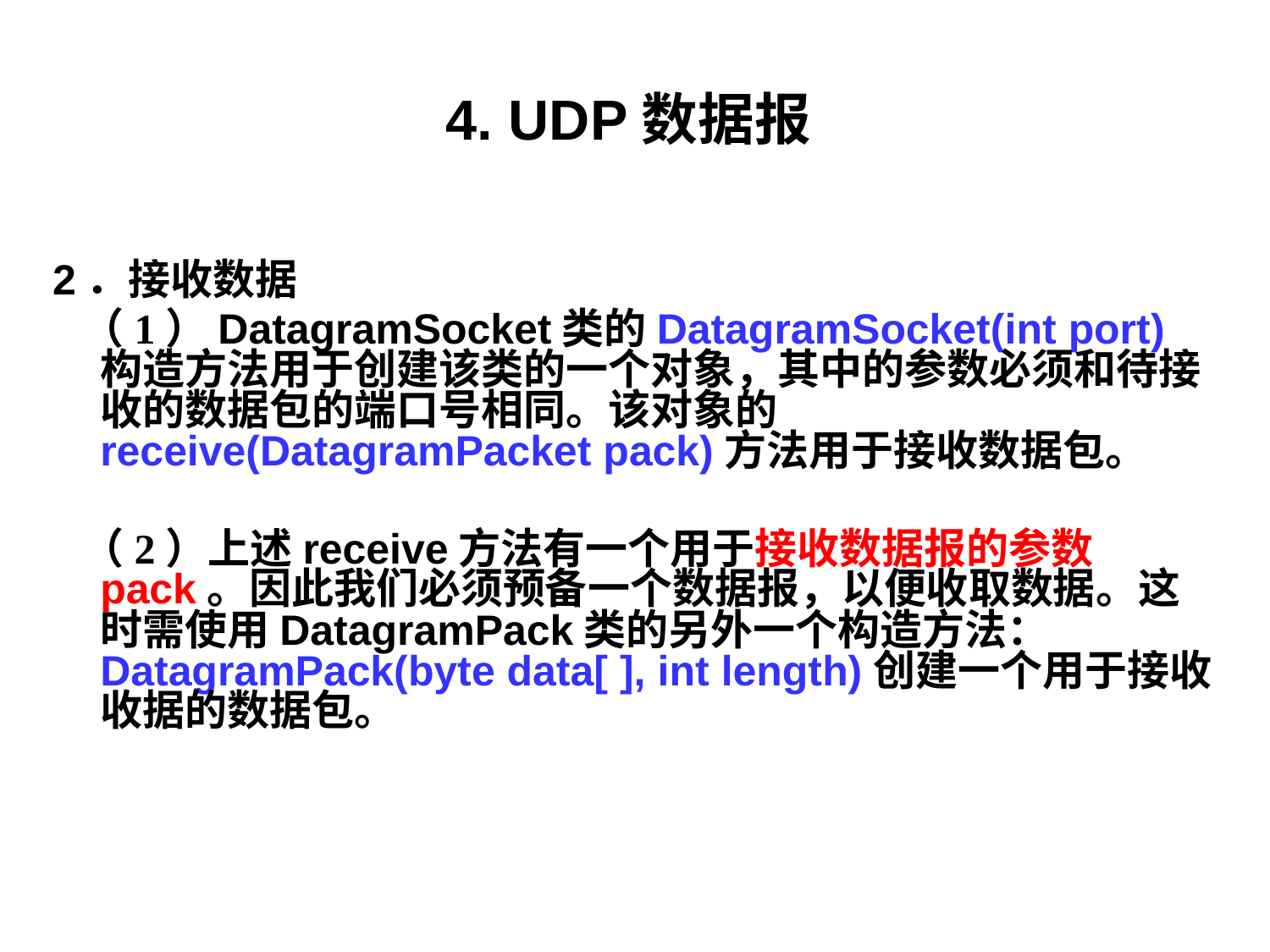

# 4. UDP数据报
2．接收数据
  （1）DatagramSocket类的DatagramSocket(int port)构造方法用于创建该类的一个对象，其中的参数必须和待接收的数据包的端口号相同。该对象的receive(DatagramPacket pack)方法用于接收数据包。

  （2）上述receive方法有一个用于接收数据报的参数pack。因此我们必须预备一个数据报，以便收取数据。这时需使用DatagramPack类的另外一个构造方法：DatagramPack(byte data[ ], int length)创建一个用于接收收据的数据包。